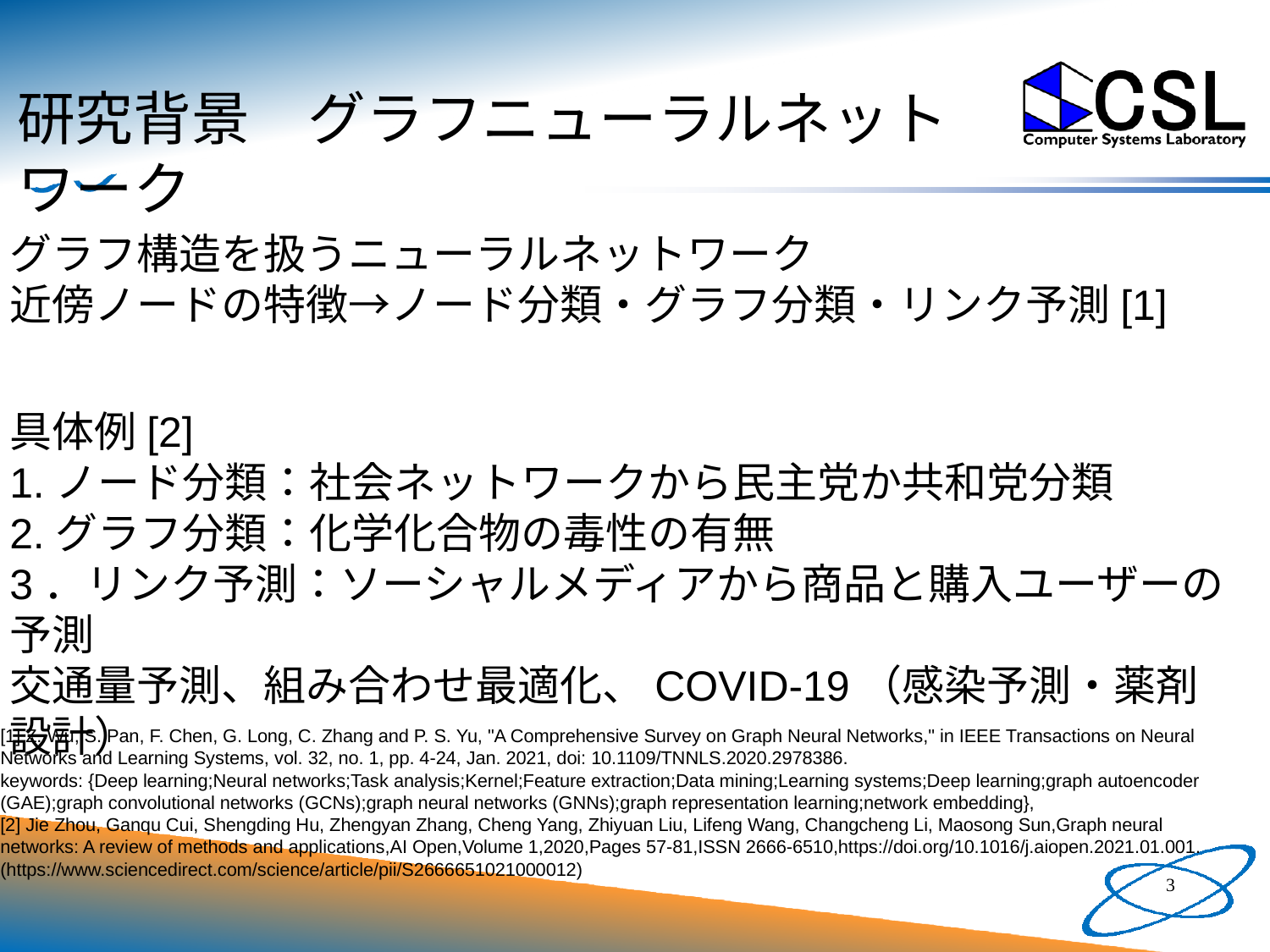

# 研究背景　グラフニューラルネットワーク
グラフ構造を扱うニューラルネットワーク
近傍ノードの特徴→ノード分類・グラフ分類・リンク予測[1]

具体例[2]
1.ノード分類：社会ネットワークから民主党か共和党分類
2.グラフ分類：化学化合物の毒性の有無
3．リンク予測：ソーシャルメディアから商品と購入ユーザーの予測
交通量予測、組み合わせ最適化、COVID-19（感染予測・薬剤設計）
[1] Z. Wu, S. Pan, F. Chen, G. Long, C. Zhang and P. S. Yu, "A Comprehensive Survey on Graph Neural Networks," in IEEE Transactions on Neural Networks and Learning Systems, vol. 32, no. 1, pp. 4-24, Jan. 2021, doi: 10.1109/TNNLS.2020.2978386.
keywords: {Deep learning;Neural networks;Task analysis;Kernel;Feature extraction;Data mining;Learning systems;Deep learning;graph autoencoder (GAE);graph convolutional networks (GCNs);graph neural networks (GNNs);graph representation learning;network embedding},
[2] Jie Zhou, Ganqu Cui, Shengding Hu, Zhengyan Zhang, Cheng Yang, Zhiyuan Liu, Lifeng Wang, Changcheng Li, Maosong Sun,Graph neural networks: A review of methods and applications,AI Open,Volume 1,2020,Pages 57-81,ISSN 2666-6510,https://doi.org/10.1016/j.aiopen.2021.01.001.
(https://www.sciencedirect.com/science/article/pii/S2666651021000012)

3